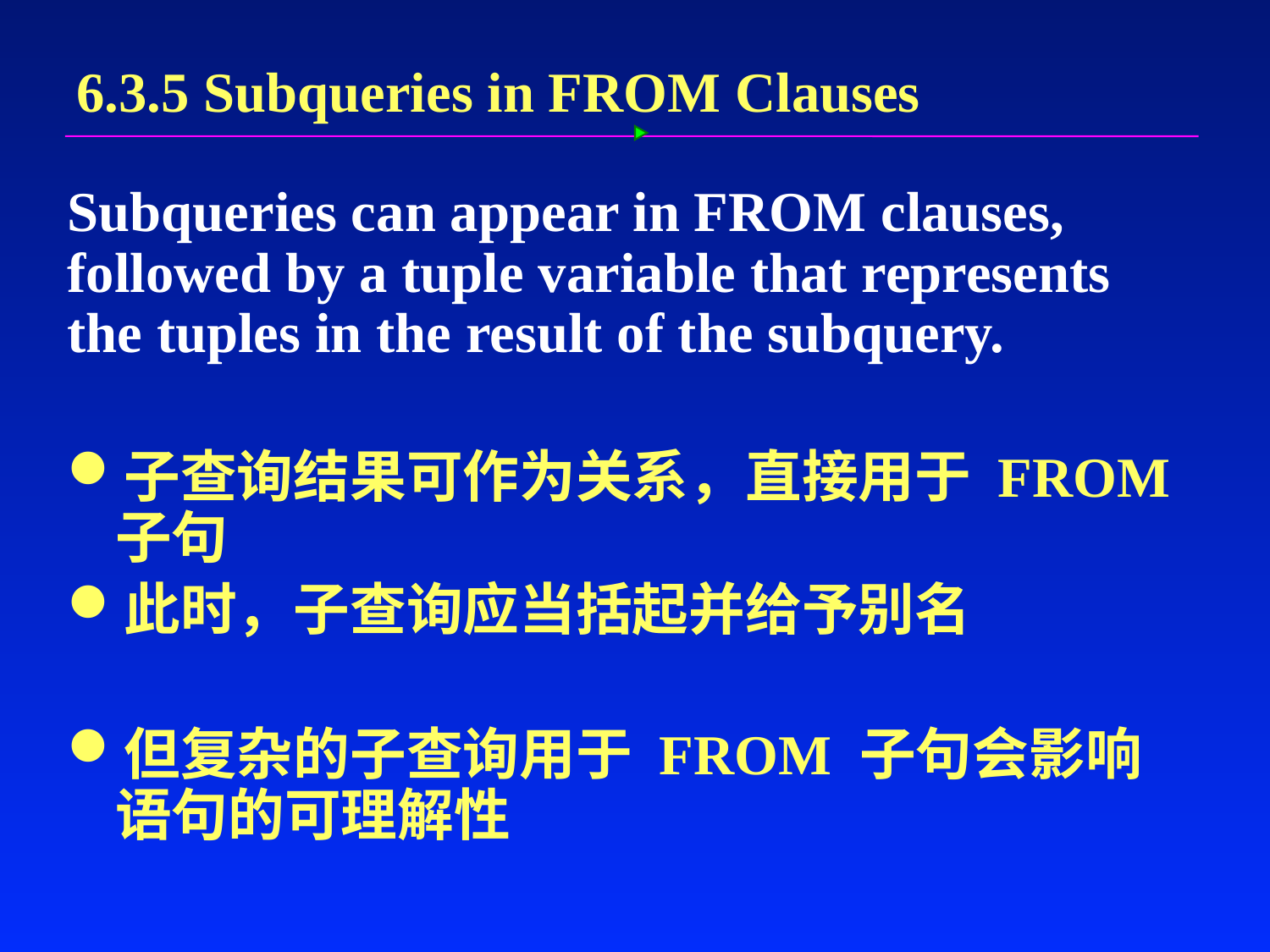

# 6.3.5 Subqueries in FROM Clauses

Subqueries can appear in FROM clauses, followed by a tuple variable that represents the tuples in the result of the subquery.

子查询结果可作为关系，直接用于 FROM 子句
此时，子查询应当括起并给予别名

但复杂的子查询用于 FROM 子句会影响语句的可理解性